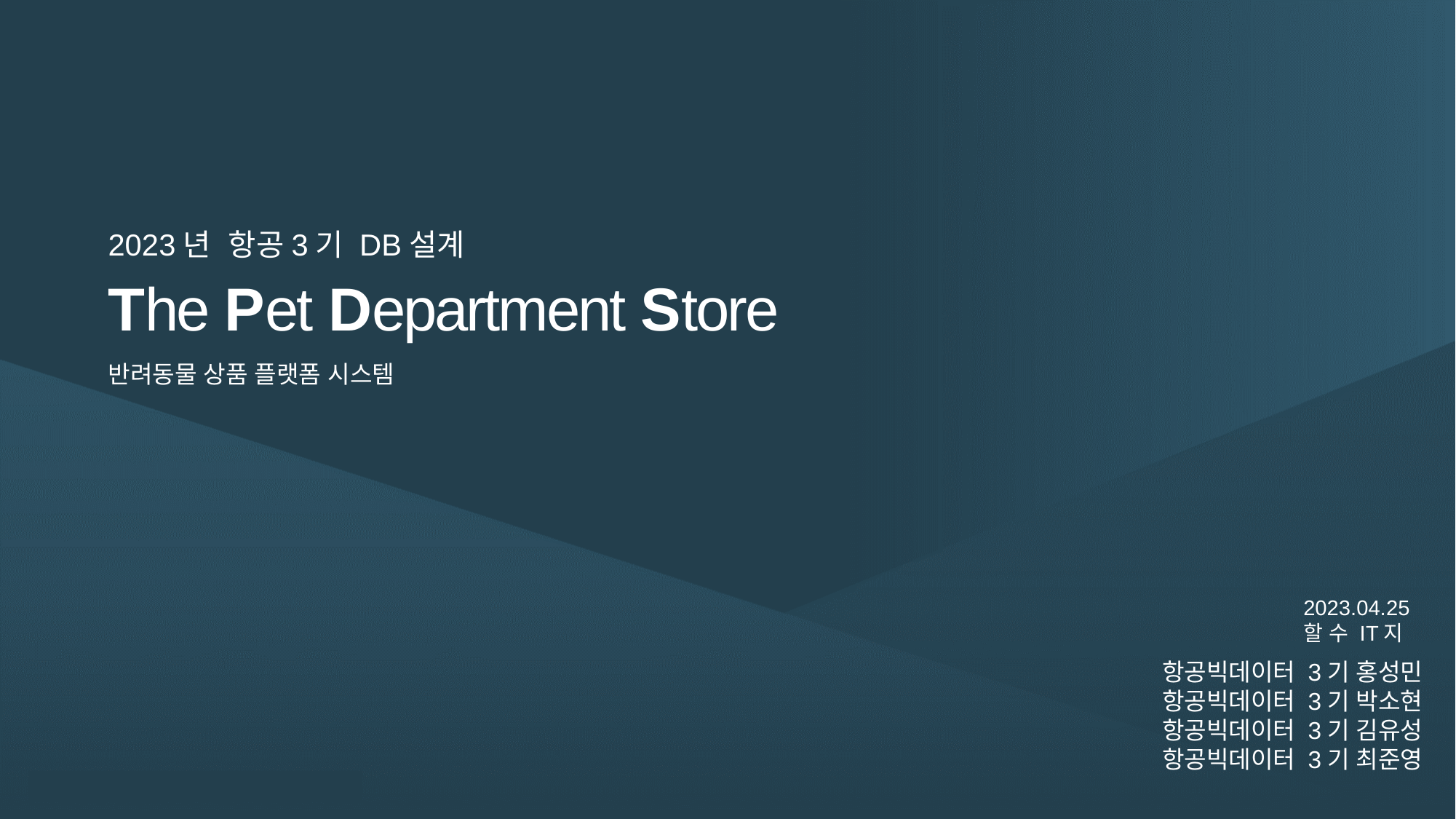

2023년  항공3기 DB설계
The Pet Department Store
반려동물 상품 플랫폼 시스템
2023.04.25
할 수 IT지
항공빅데이터 3기 홍성민
항공빅데이터 3기 박소현
항공빅데이터 3기 김유성
항공빅데이터 3기 최준영